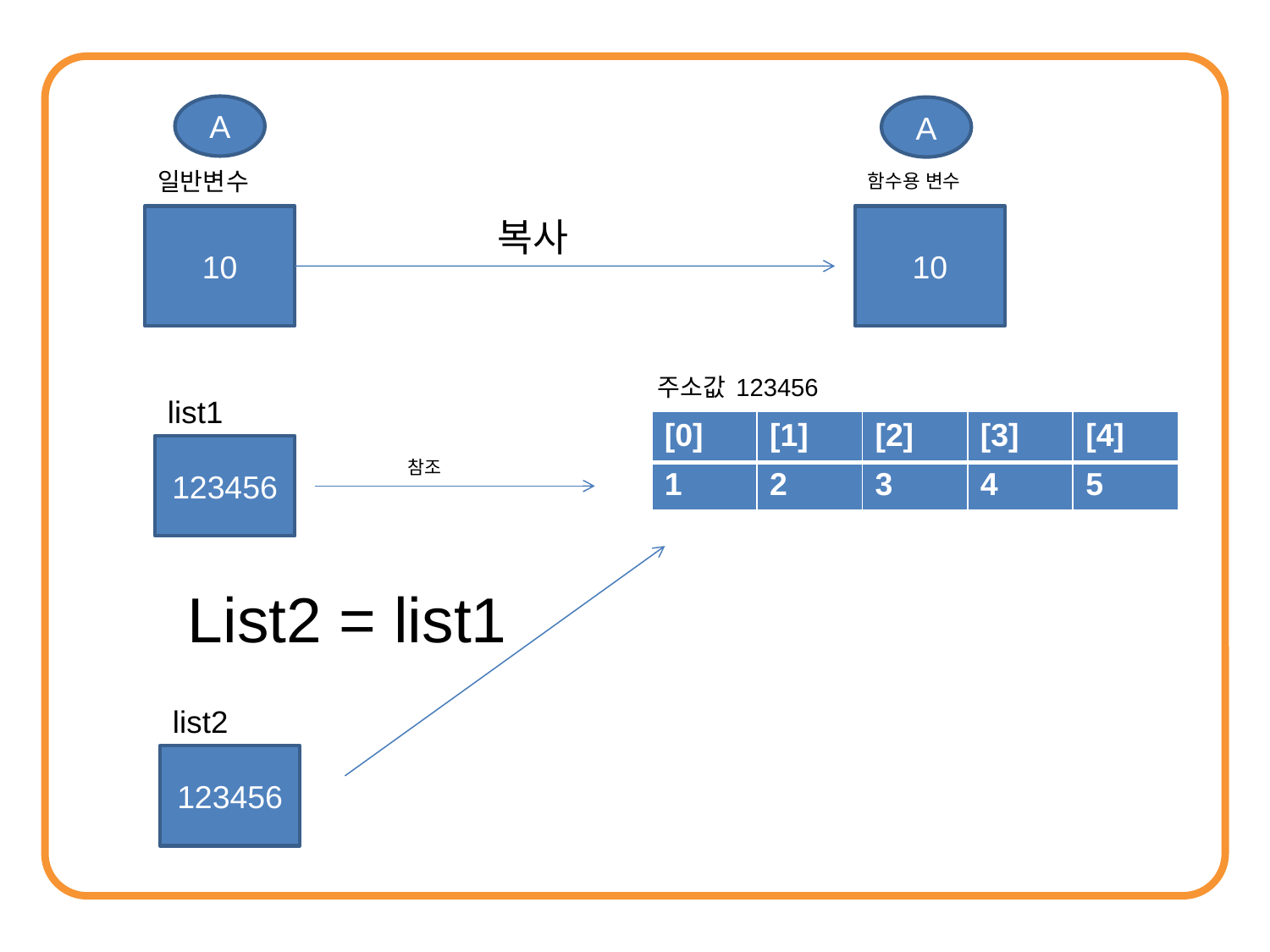

A
A
일반변수
함수용 변수
10
복사
10
주소값 123456
list1
| [0] | [1] | [2] | [3] | [4] |
| --- | --- | --- | --- | --- |
123456
참조
| 1 | 2 | 3 | 4 | 5 |
| --- | --- | --- | --- | --- |
List2 = list1
list2
123456